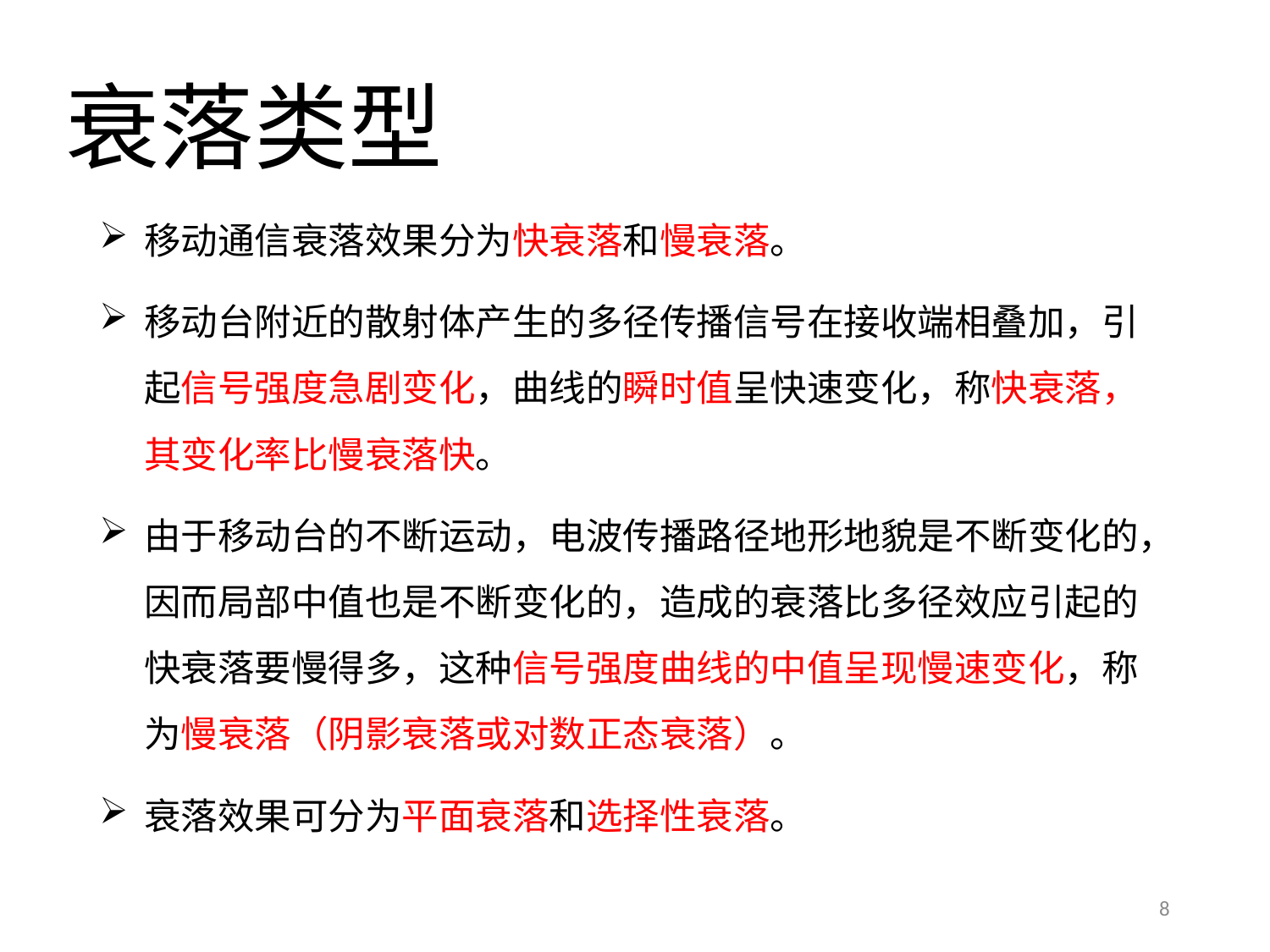

8
# 衰落类型
移动通信衰落效果分为快衰落和慢衰落。
移动台附近的散射体产生的多径传播信号在接收端相叠加，引起信号强度急剧变化，曲线的瞬时值呈快速变化，称快衰落，其变化率比慢衰落快。
由于移动台的不断运动，电波传播路径地形地貌是不断变化的，因而局部中值也是不断变化的，造成的衰落比多径效应引起的快衰落要慢得多，这种信号强度曲线的中值呈现慢速变化，称为慢衰落（阴影衰落或对数正态衰落）。
衰落效果可分为平面衰落和选择性衰落。